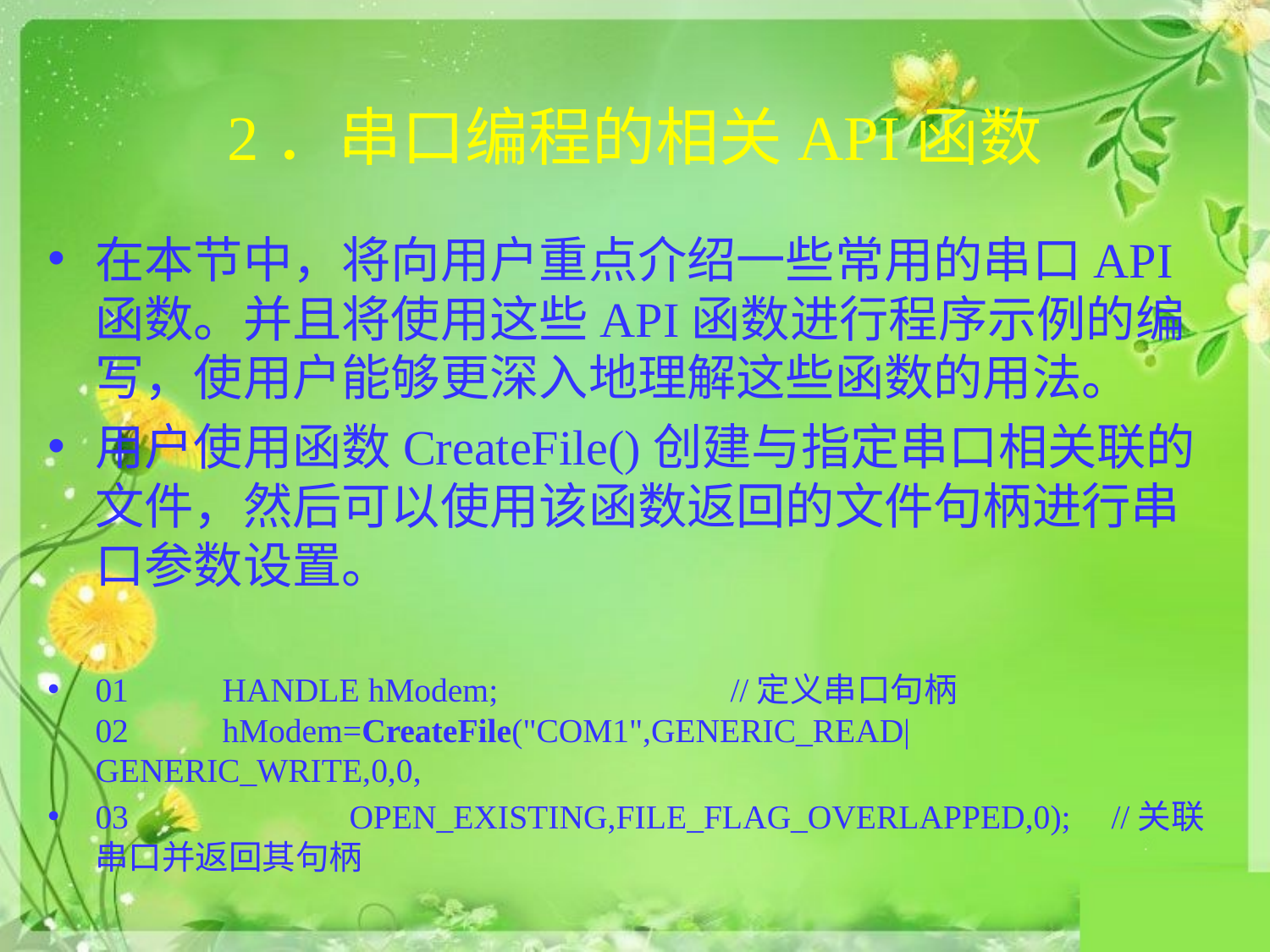

# 2．串口编程的相关API函数
在本节中，将向用户重点介绍一些常用的串口API函数。并且将使用这些API函数进行程序示例的编写，使用户能够更深入地理解这些函数的用法。
用户使用函数CreateFile()创建与指定串口相关联的文件，然后可以使用该函数返回的文件句柄进行串口参数设置。

01	HANDLE hModem;   		//定义串口句柄
02	hModem=CreateFile("COM1",GENERIC_READ|GENERIC_WRITE,0,0,
03		OPEN_EXISTING,FILE_FLAG_OVERLAPPED,0);	//关联串口并返回其句柄